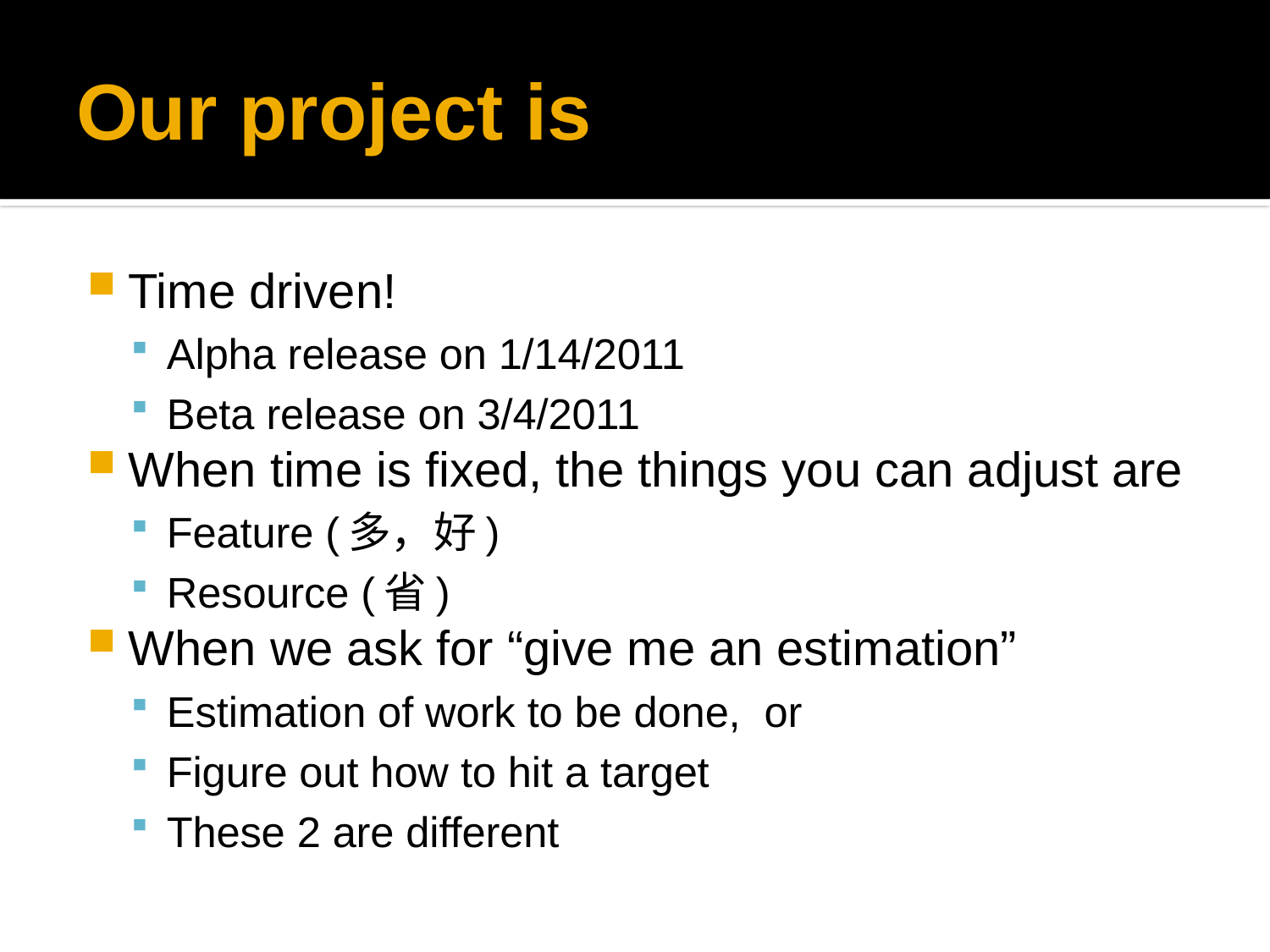

# Our project is
Time driven!
Alpha release on 1/14/2011
Beta release on 3/4/2011
When time is fixed, the things you can adjust are
Feature (多，好)
Resource (省)
When we ask for “give me an estimation”
Estimation of work to be done,  or
Figure out how to hit a target
These 2 are different